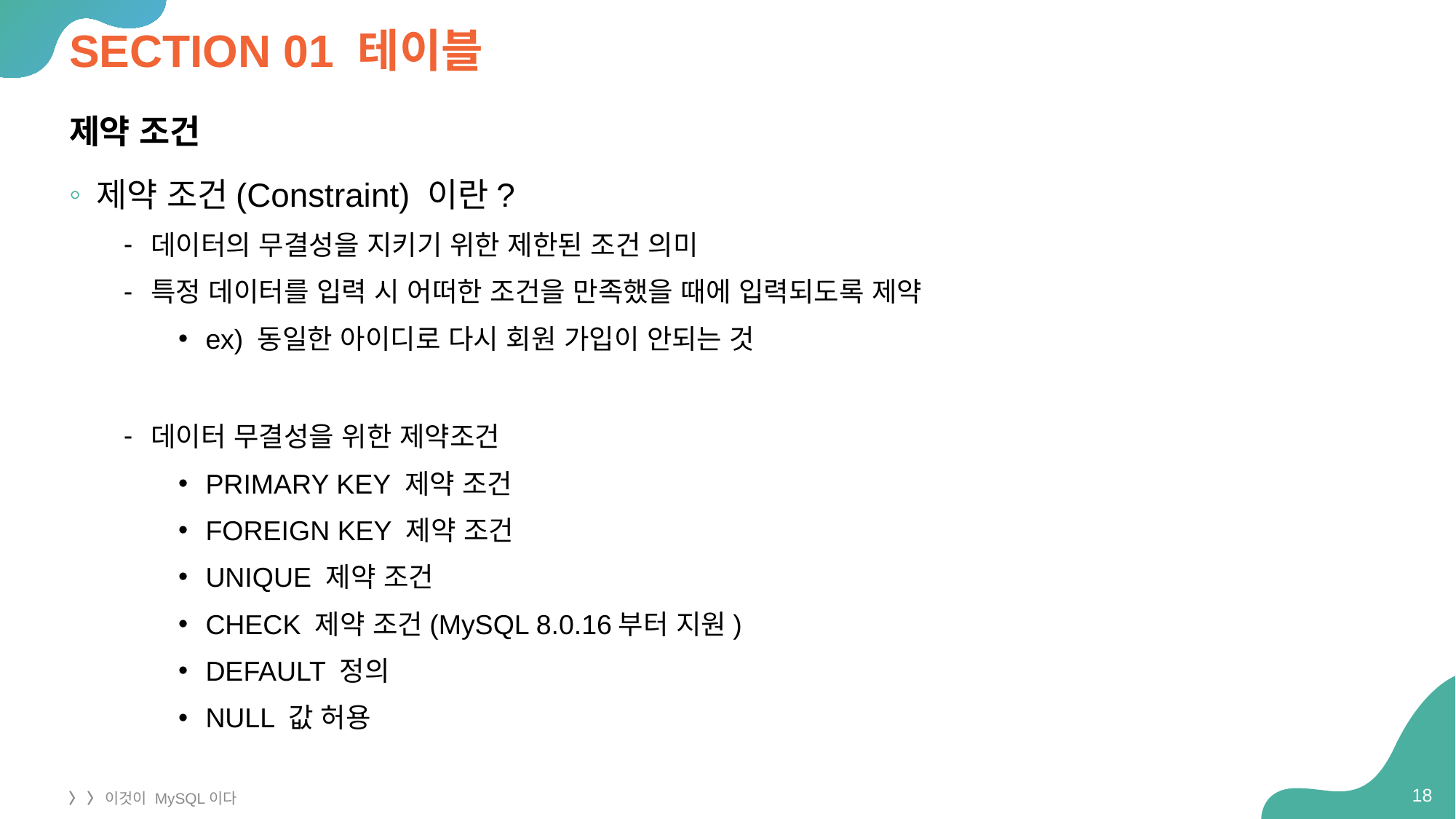

# SECTION 01 테이블
제약 조건
제약 조건(Constraint) 이란?
데이터의 무결성을 지키기 위한 제한된 조건 의미
특정 데이터를 입력 시 어떠한 조건을 만족했을 때에 입력되도록 제약
ex) 동일한 아이디로 다시 회원 가입이 안되는 것

데이터 무결성을 위한 제약조건
PRIMARY KEY 제약 조건
FOREIGN KEY 제약 조건
UNIQUE 제약 조건
CHECK 제약 조건(MySQL 8.0.16부터 지원)
DEFAULT 정의
NULL 값 허용
18
〉 〉 이것이 MySQL이다